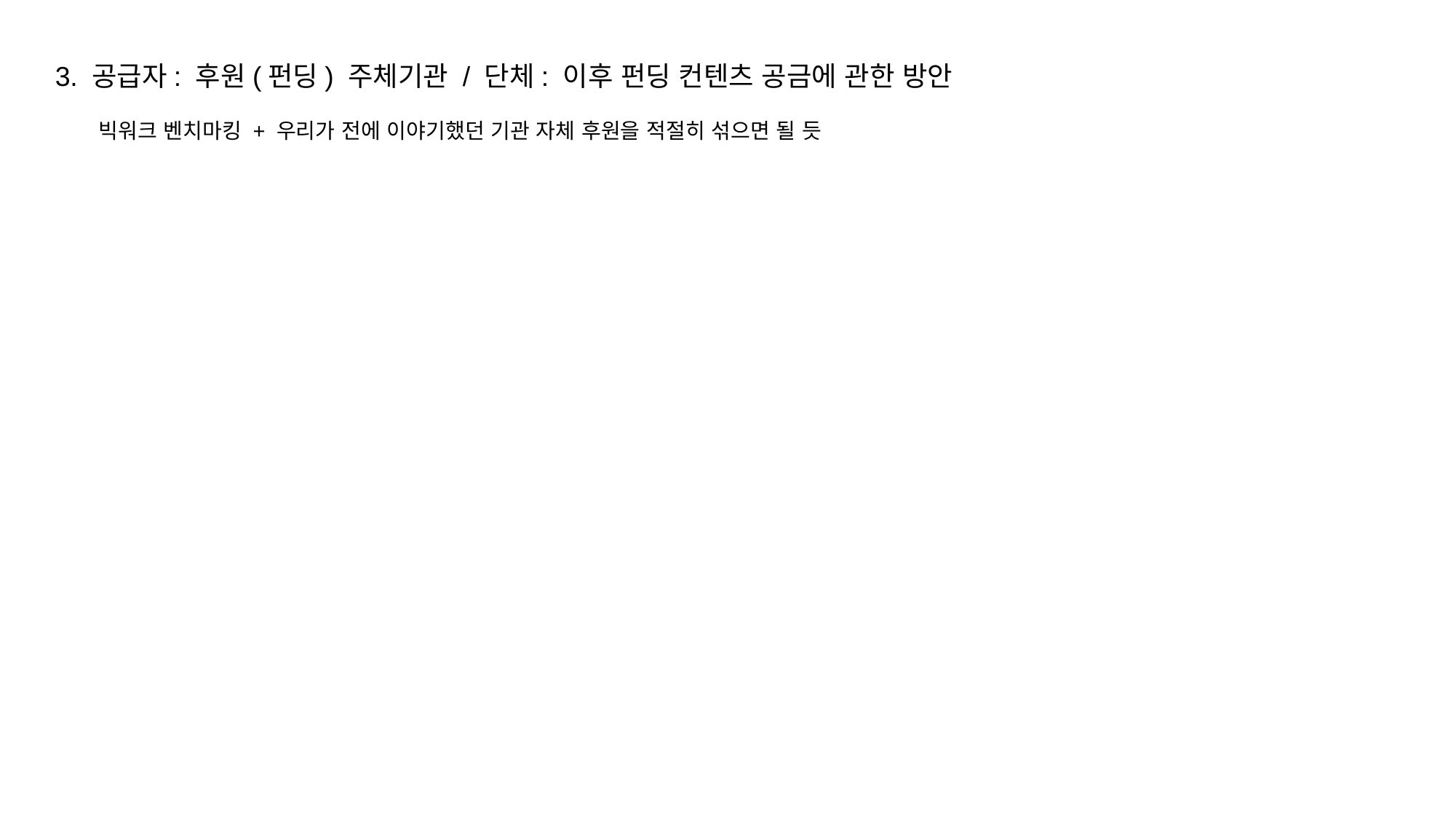

3. 공급자: 후원(펀딩) 주체기관 / 단체: 이후 펀딩 컨텐츠 공금에 관한 방안
빅워크 벤치마킹 + 우리가 전에 이야기했던 기관 자체 후원을 적절히 섞으면 될 듯